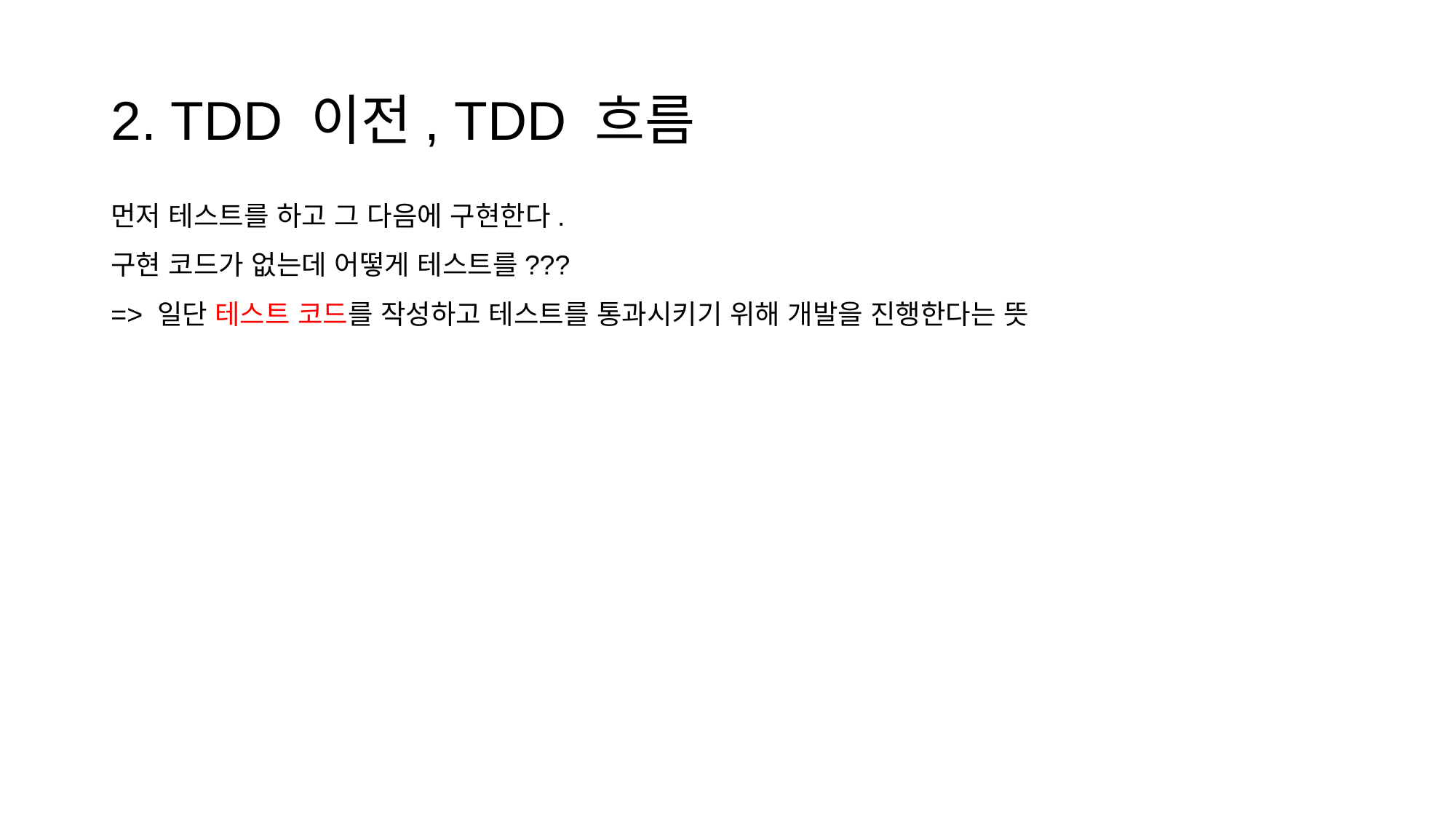

# 2. TDD 이전, TDD 흐름
먼저 테스트를 하고 그 다음에 구현한다.
구현 코드가 없는데 어떻게 테스트를???
=> 일단 테스트 코드를 작성하고 테스트를 통과시키기 위해 개발을 진행한다는 뜻